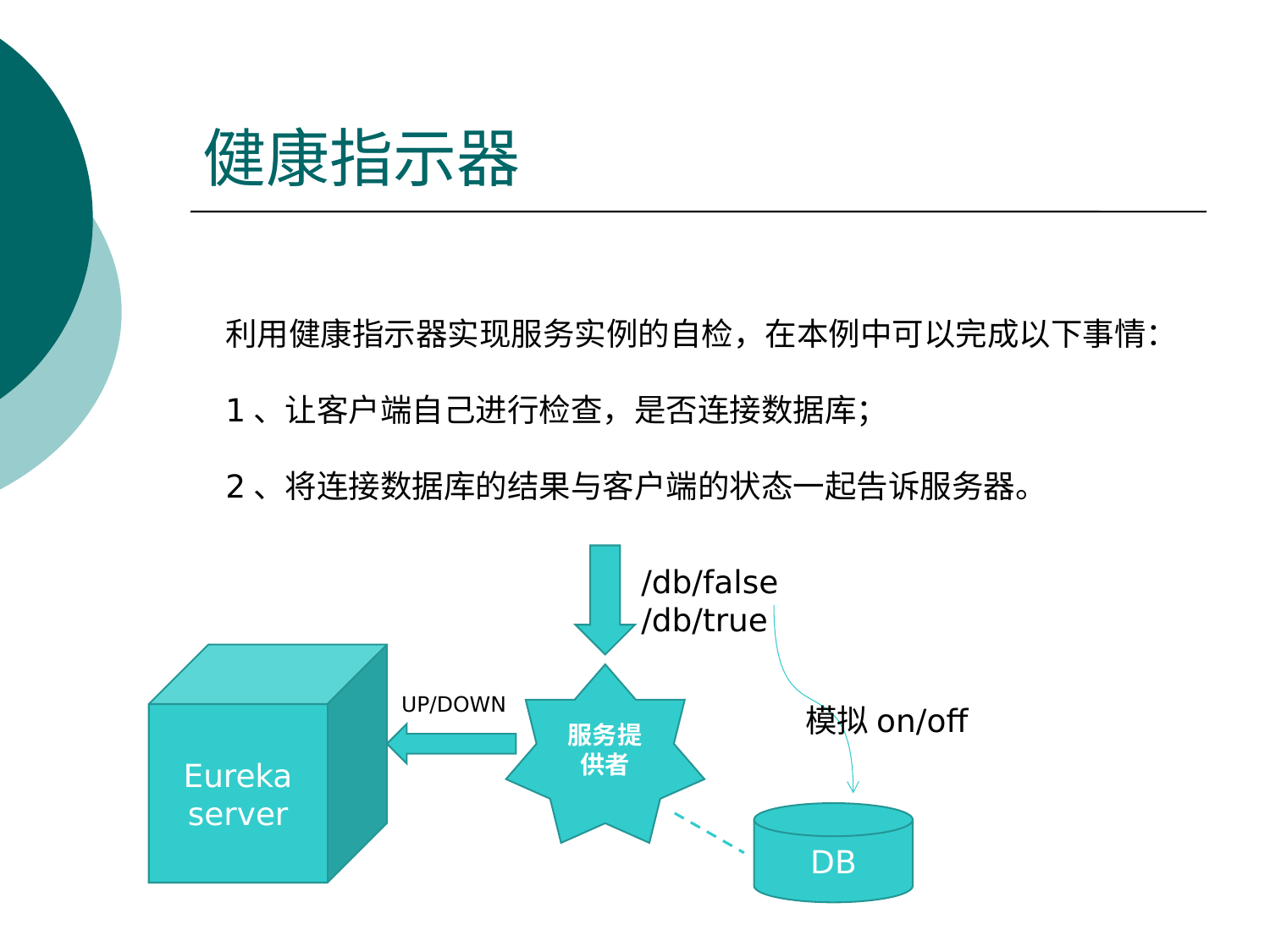

# 健康指示器
利用健康指示器实现服务实例的自检，在本例中可以完成以下事情：

1、让客户端自己进行检查，是否连接数据库；

2、将连接数据库的结果与客户端的状态一起告诉服务器。

/db/false
/db/true
Eureka
server
服务提供者
UP/DOWN
模拟on/off

DB